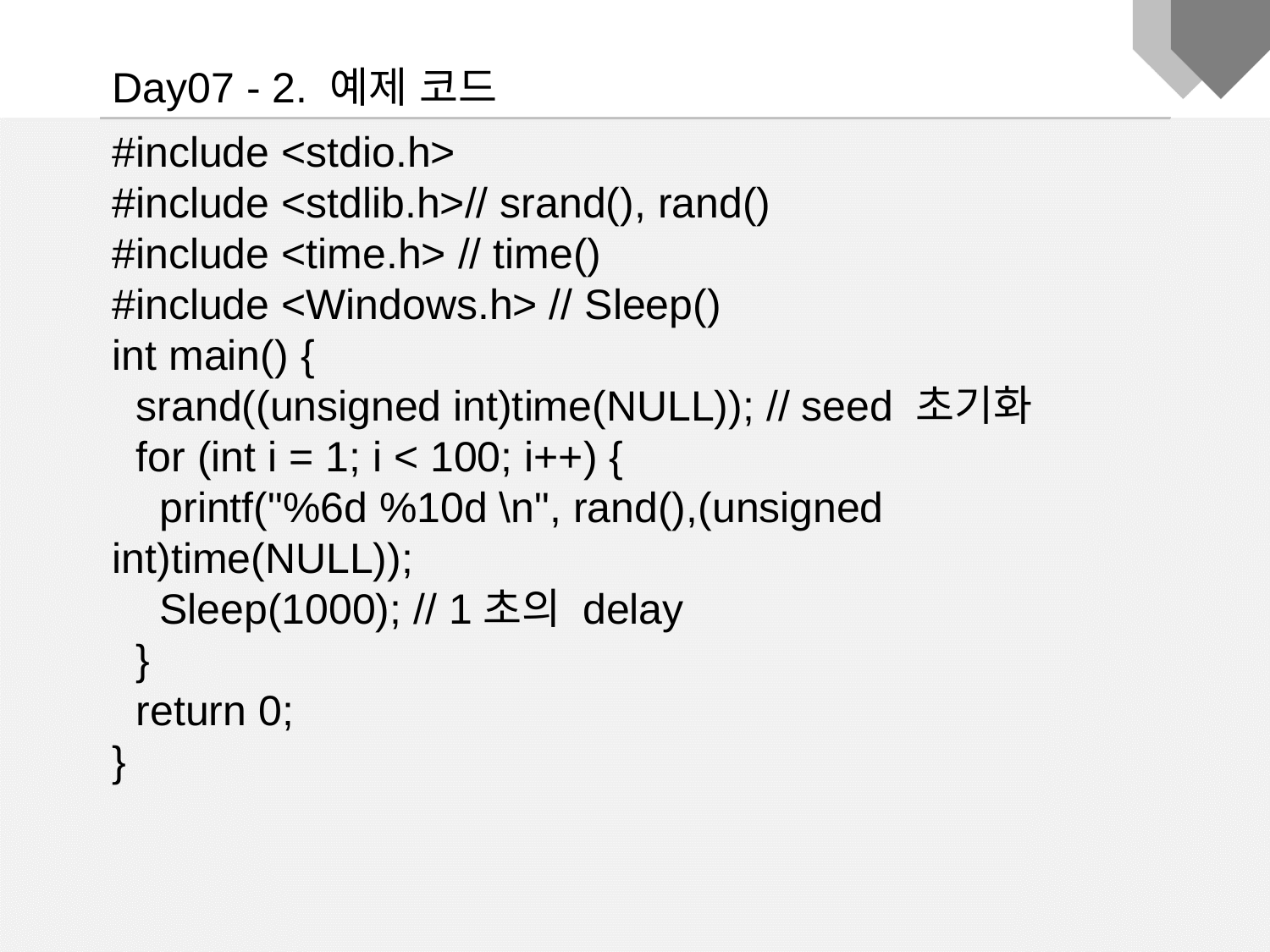

Day07 - 2. 예제 코드
#include <stdio.h>
#include <stdlib.h>// srand(), rand()
#include <time.h> // time()
#include <Windows.h> // Sleep()
int main() {
  srand((unsigned int)time(NULL)); // seed 초기화
  for (int i = 1; i < 100; i++) {
    printf("%6d %10d \n", rand(),(unsigned int)time(NULL));
    Sleep(1000); // 1초의 delay
  }
  return 0;
}